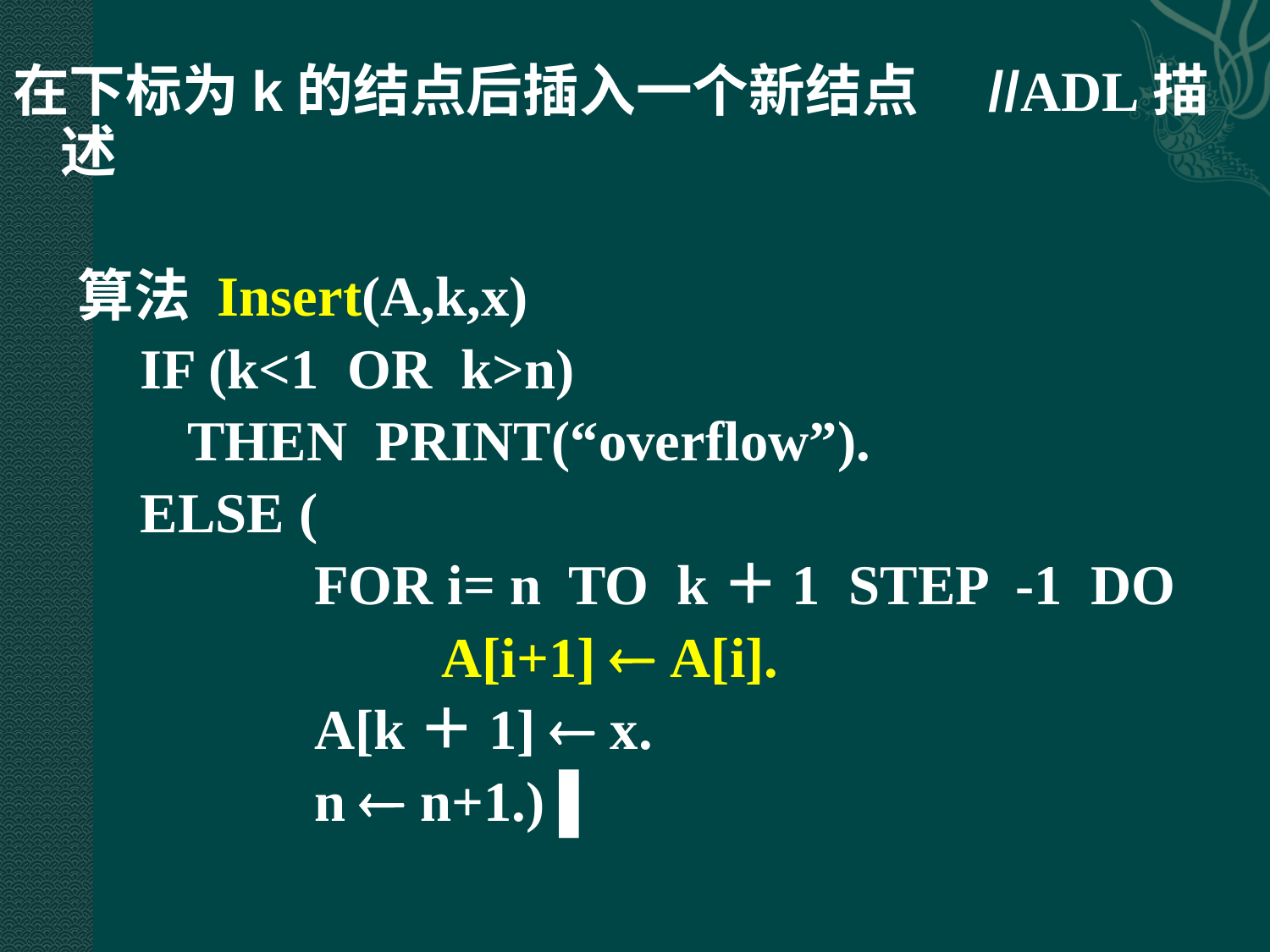

在下标为k的结点后插入一个新结点　//ADL描述

    算法 Insert(A,k,x)
         IF (k<1  OR  k>n)
           	THEN  PRINT(“overflow”).
         ELSE (
			FOR i= n  TO  k＋1  STEP  -1  DO
				A[i+1] ← A[i].
			A[k＋1] ← x.
			n ← n+1.) ▌